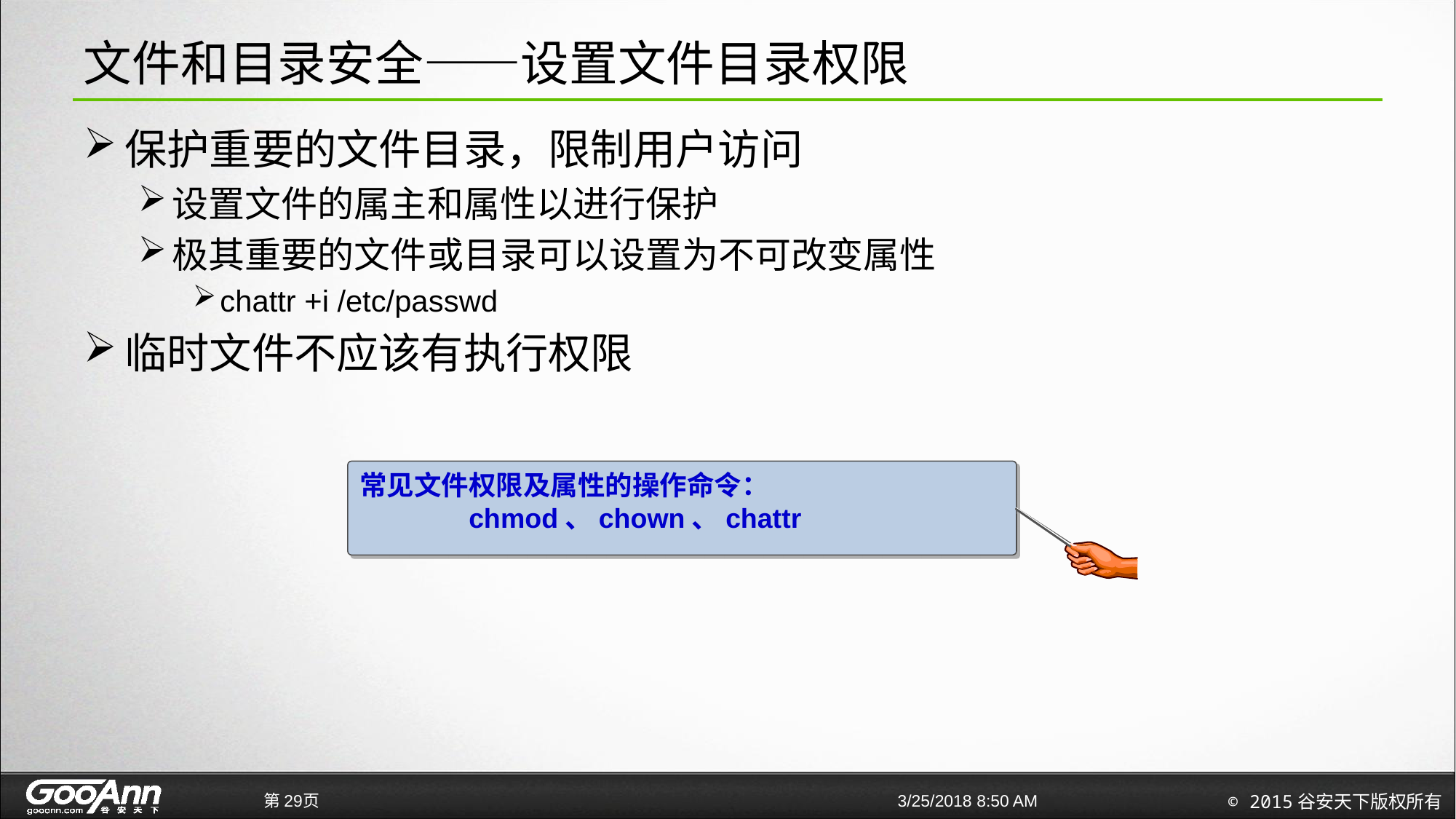

# 文件和目录安全——设置文件目录权限
保护重要的文件目录，限制用户访问
设置文件的属主和属性以进行保护
极其重要的文件或目录可以设置为不可改变属性
chattr +i /etc/passwd
临时文件不应该有执行权限

常见文件权限及属性的操作命令：
	chmod、chown、chattr